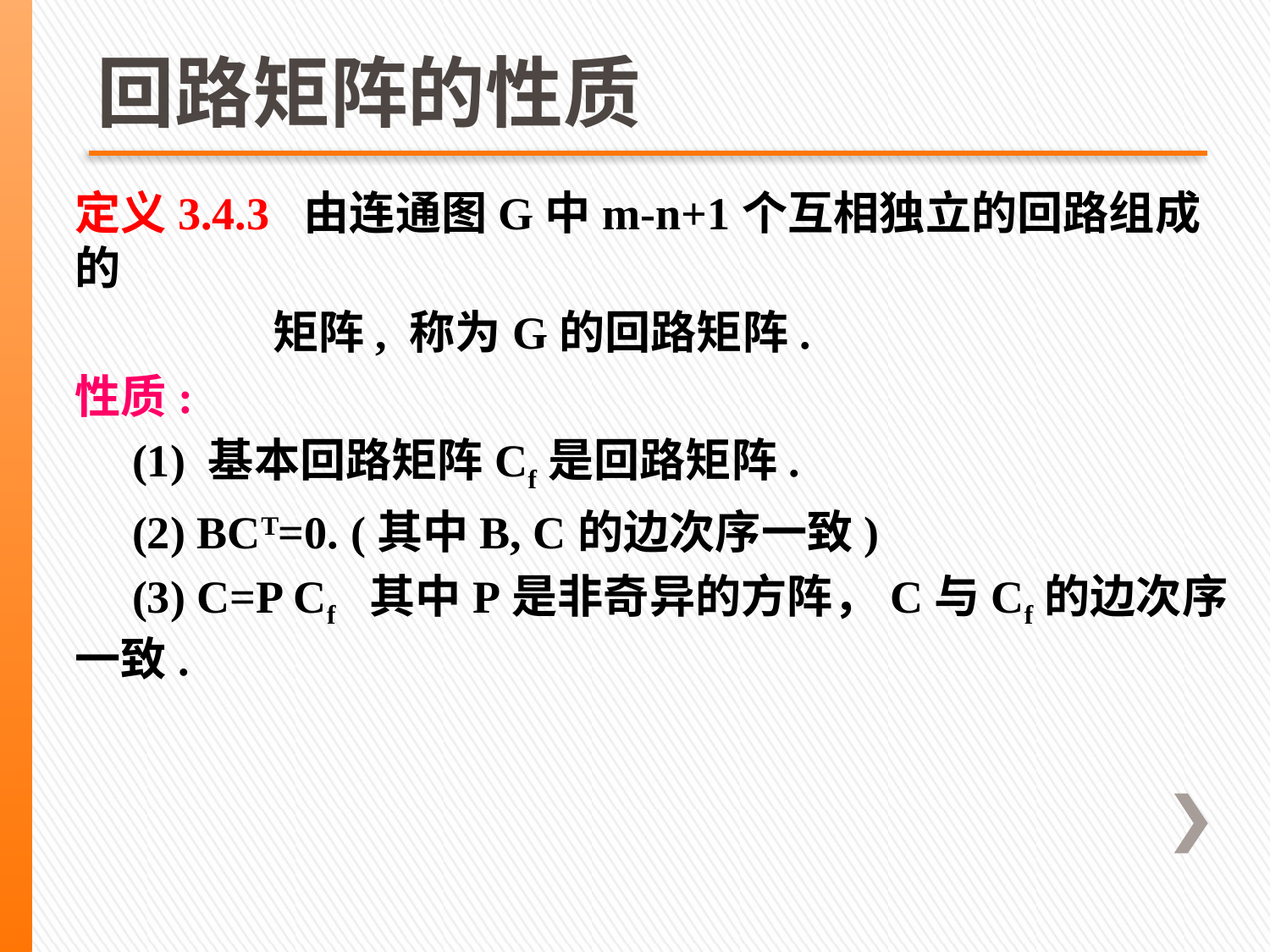

# 回路矩阵的性质
定义3.4.3  由连通图G中m-n+1个互相独立的回路组成的
                  矩阵, 称为G的回路矩阵.
性质:
     (1) 基本回路矩阵Cf是回路矩阵.
     (2) BCT=0. (其中B, C的边次序一致)
     (3) C=P Cf  其中P是非奇异的方阵，C与Cf的边次序一致.